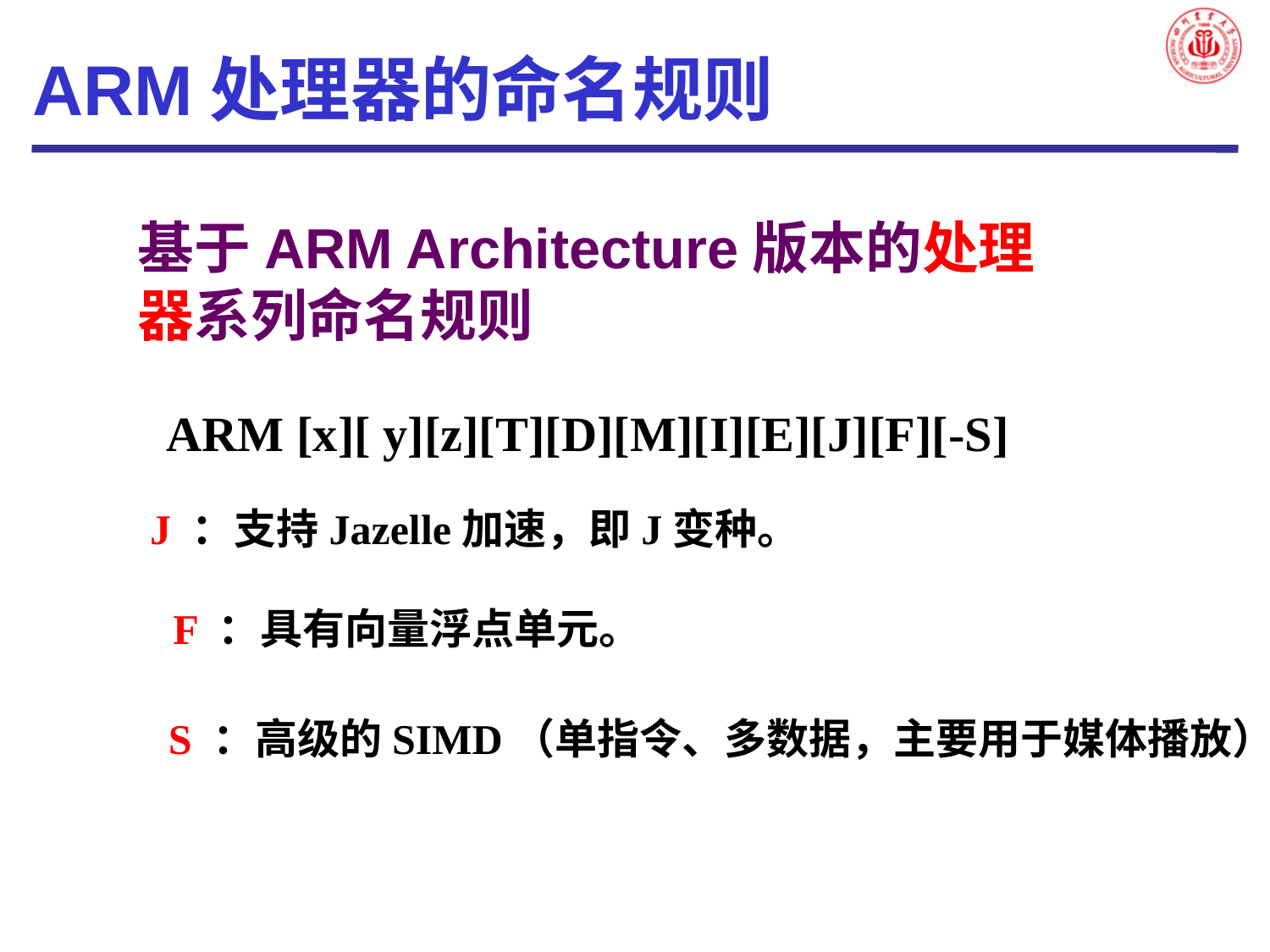

ARM处理器的命名规则
基于ARM Architecture版本的处理器系列命名规则
ARM [x][ y][z][T][D][M][I][E][J][F][-S]
J ：支持Jazelle加速，即J变种。
F ：具有向量浮点单元。
S ：高级的SIMD（单指令、多数据，主要用于媒体播放）。
47